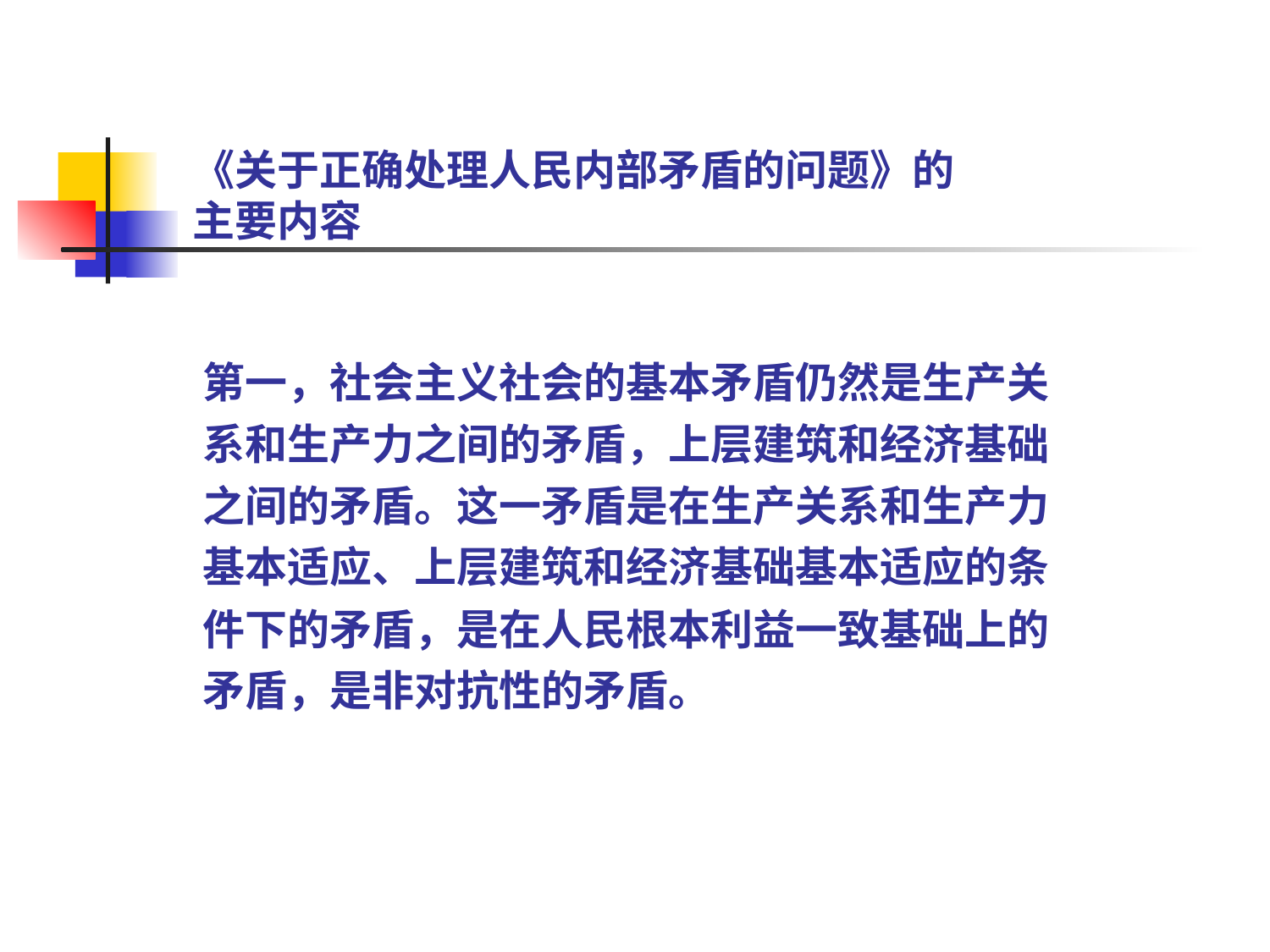

《关于正确处理人民内部矛盾的问题》的
主要内容
第一，社会主义社会的基本矛盾仍然是生产关系和生产力之间的矛盾，上层建筑和经济基础之间的矛盾。这一矛盾是在生产关系和生产力基本适应、上层建筑和经济基础基本适应的条件下的矛盾，是在人民根本利益一致基础上的矛盾，是非对抗性的矛盾。